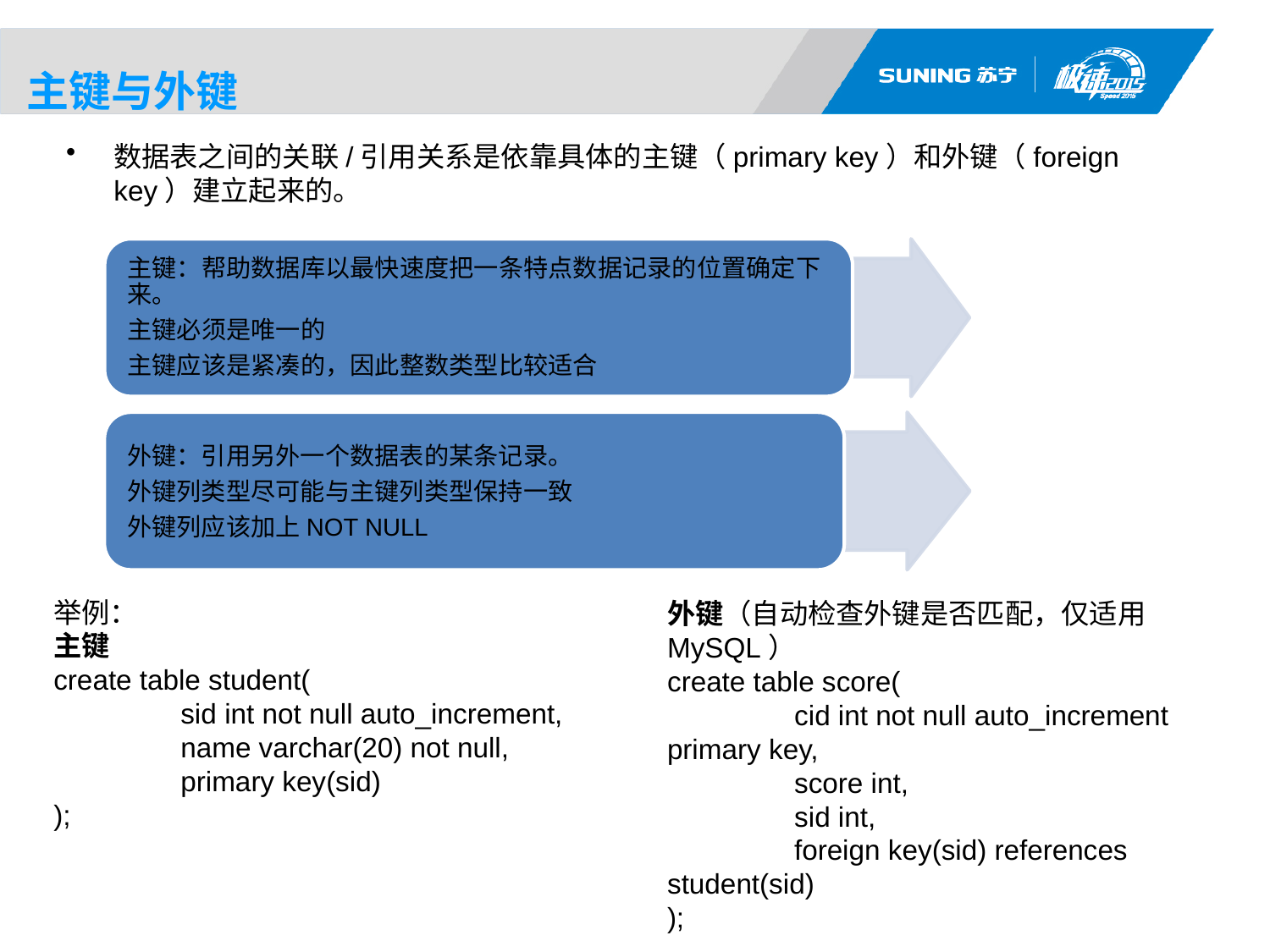

# 主键与外键
数据表之间的关联/引用关系是依靠具体的主键（primary key）和外键（foreign key）建立起来的。

主键：帮助数据库以最快速度把一条特点数据记录的位置确定下来。
主键必须是唯一的
主键应该是紧凑的，因此整数类型比较适合

外键：引用另外一个数据表的某条记录。
外键列类型尽可能与主键列类型保持一致
外键列应该加上NOT NULL

举例：
主键
create table student(
	sid int not null auto_increment,
	name varchar(20) not null,
	primary key(sid)
);
外键（自动检查外键是否匹配，仅适用MySQL）
create table score(
	cid int not null auto_increment primary key,
	score int,
	sid int,
	foreign key(sid) references student(sid)
);